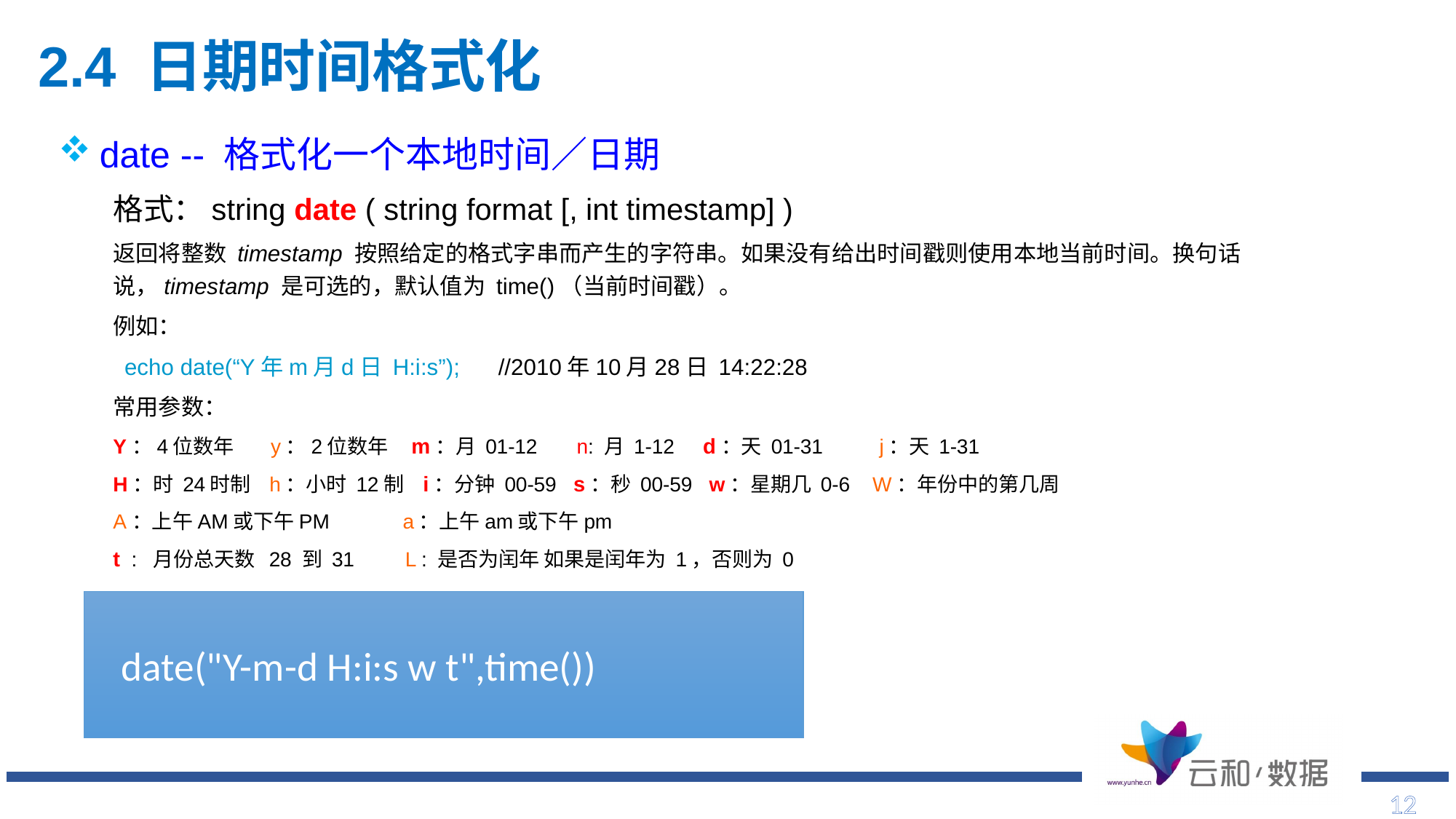

# 2.4 日期时间格式化
date -- 格式化一个本地时间／日期
格式：string date ( string format [, int timestamp] )
返回将整数 timestamp 按照给定的格式字串而产生的字符串。如果没有给出时间戳则使用本地当前时间。换句话说，timestamp 是可选的，默认值为 time()（当前时间戳）。
例如：
  echo date(“Y年m月d日 H:i:s”);      //2010年10月28日 14:22:28
常用参数：
Y：4位数年       y：2位数年    m：月 01-12       n: 月 1-12     d：天 01-31          j：天 1-31
H：时 24时制   h：小时 12制   i：分钟 00-59   s：秒 00-59   w：星期几 0-6    W：年份中的第几周
A：上午AM或下午PM             a：上午am或下午pm
t  :  月份总天数  28 到 31         L : 是否为闰年 如果是闰年为 1，否则为 0

   date("Y-m-d H:i:s w t",time())